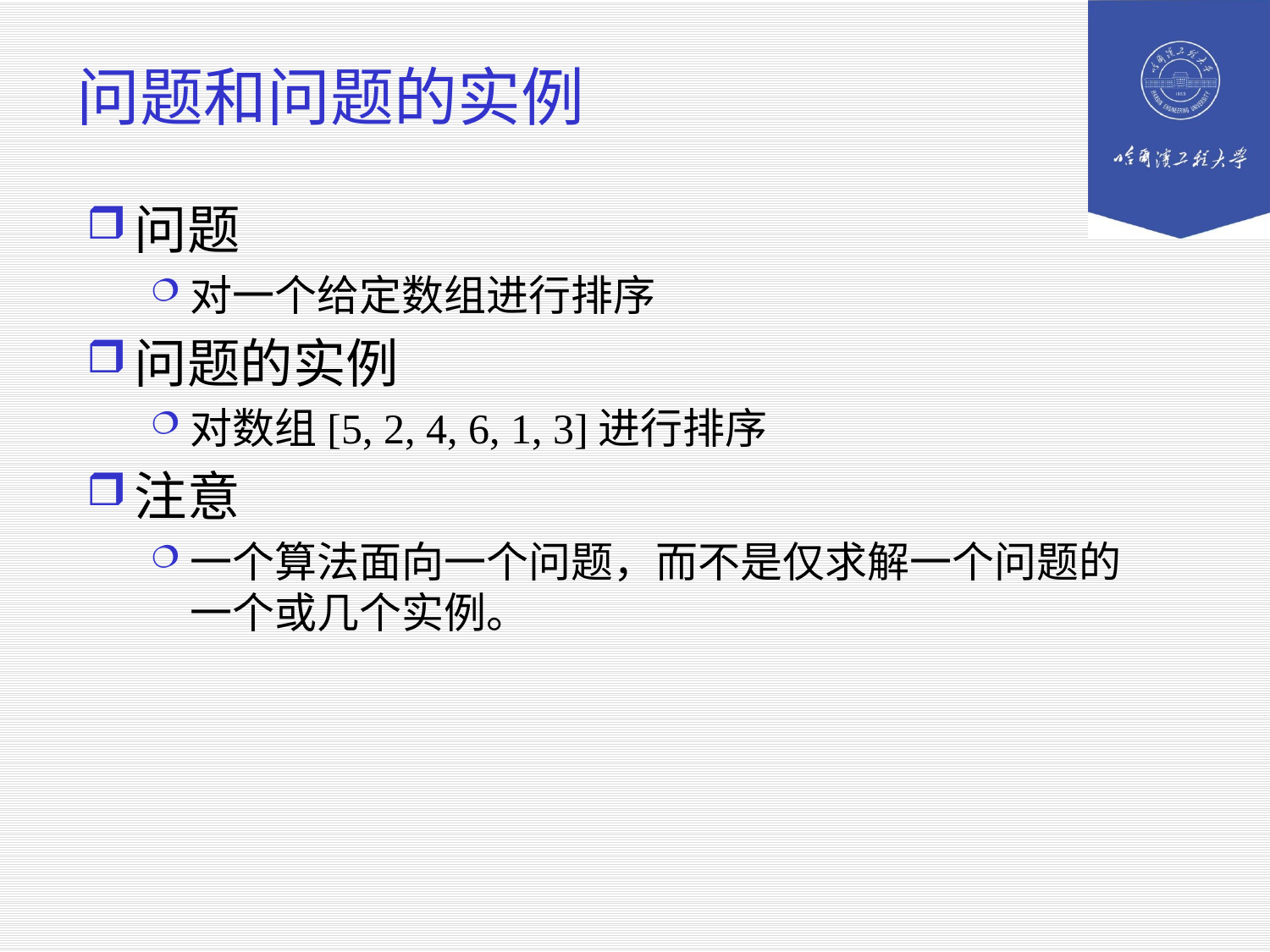

# 问题和问题的实例
问题
对一个给定数组进行排序
问题的实例
对数组[5, 2, 4, 6, 1, 3]进行排序
注意
一个算法面向一个问题，而不是仅求解一个问题的一个或几个实例。